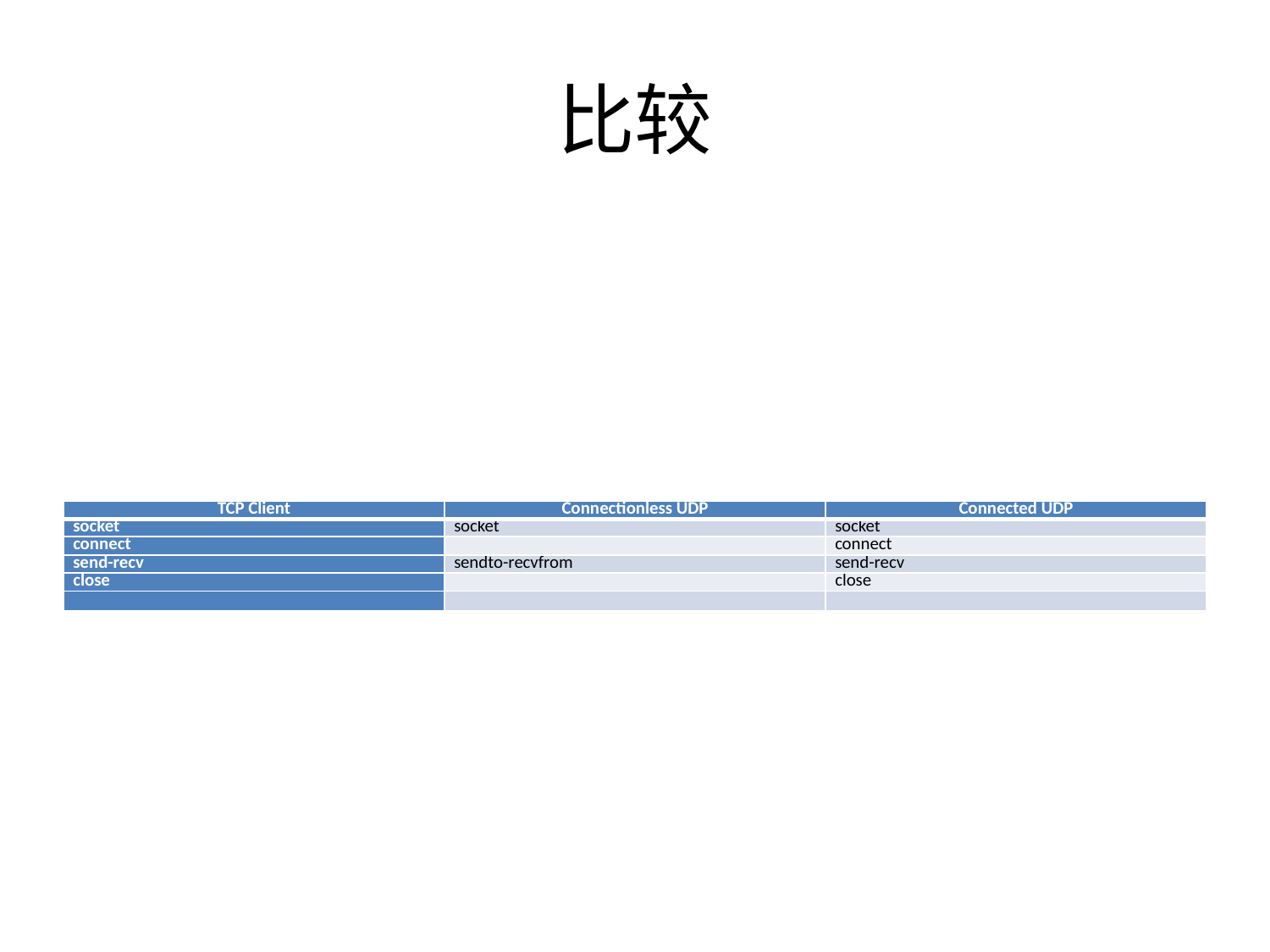

# 比较
| TCP Client | Connectionless UDP | Connected UDP |
| --- | --- | --- |
| socket | socket | socket |
| connect |  | connect |
| send-recv | sendto-recvfrom | send-recv |
| close |  | close |
|  |  |  |